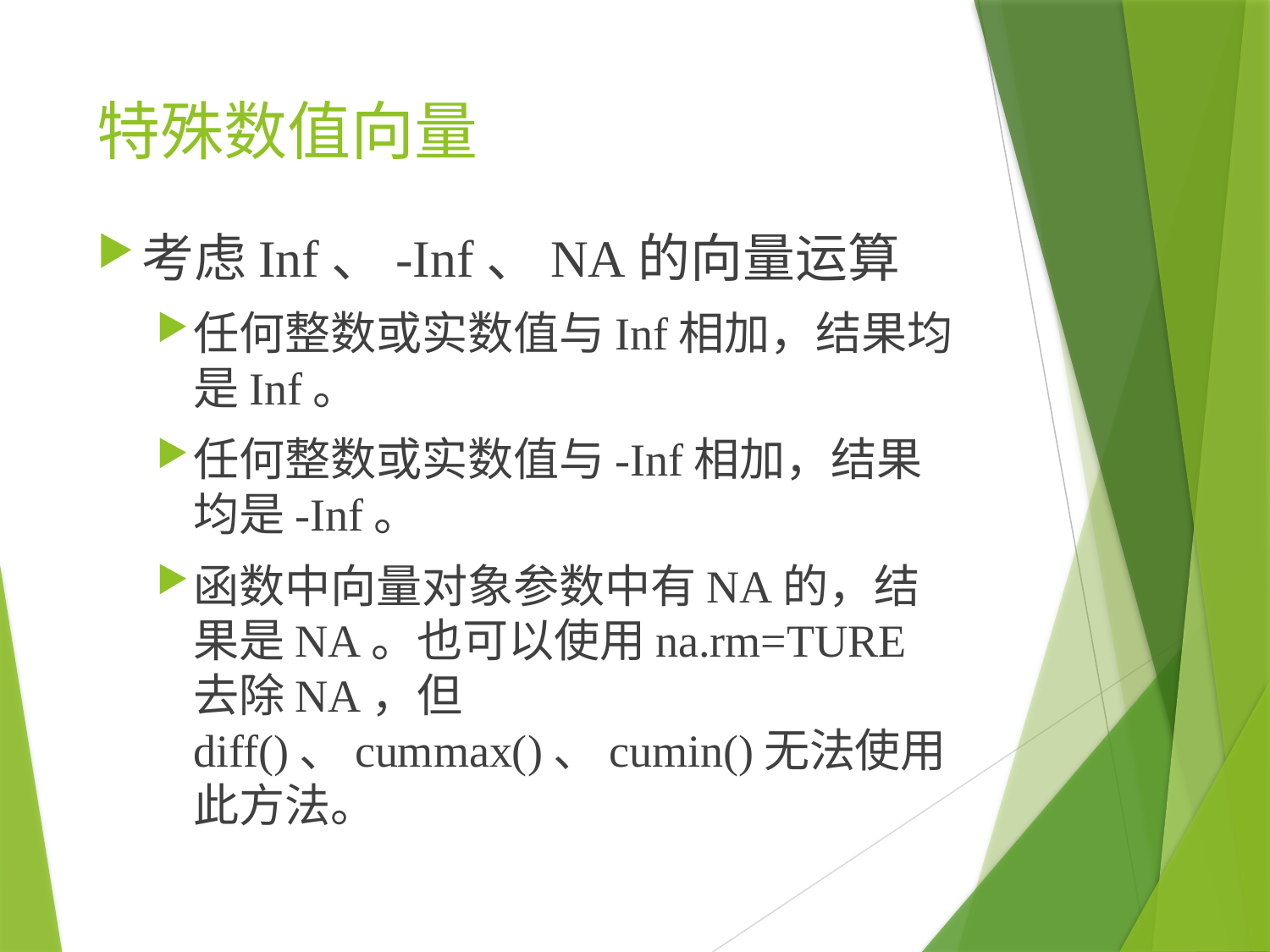

# 特殊数值向量
考虑Inf、-Inf、NA的向量运算
任何整数或实数值与Inf相加，结果均是Inf。
任何整数或实数值与-Inf相加，结果均是-Inf。
函数中向量对象参数中有NA的，结果是NA。也可以使用na.rm=TURE去除NA，但diff()、cummax()、cumin()无法使用此方法。